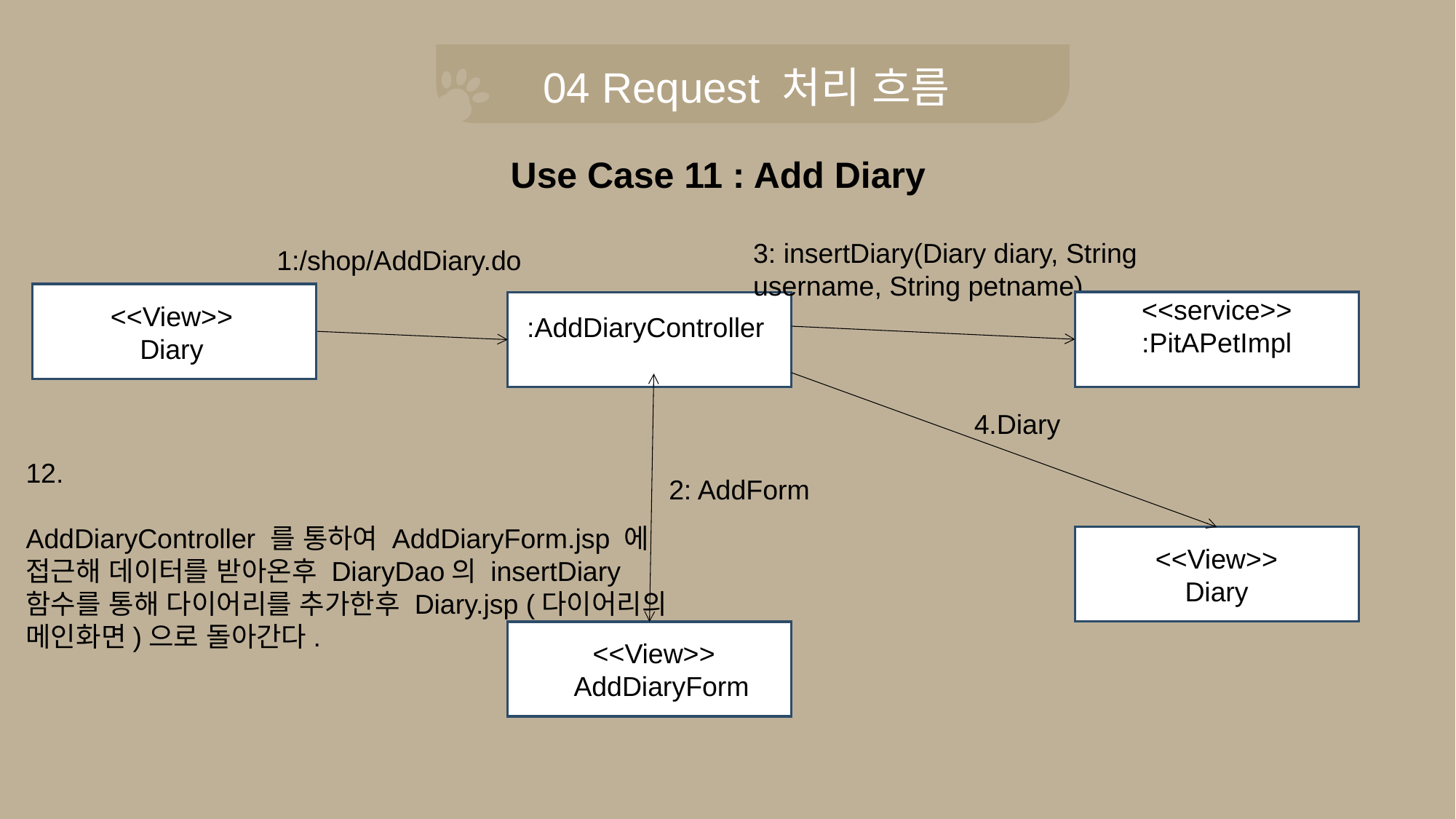

04 Request 처리 흐름

Use Case 11 : Add Diary
3: insertDiary(Diary diary, String username, String petname)
1:/shop/AddDiary.do

<<service>>
:PitAPetImpl
<<View>>
Diary

<<View>>
Diary
:AddDiaryController
4.Diary
12.

AddDiaryController 를 통하여 AddDiaryForm.jsp 에 접근해 데이터를 받아온후 DiaryDao의 insertDiary 함수를 통해 다이어리를 추가한후 Diary.jsp (다이어리의 메인화면)으로 돌아간다.
2: AddForm

<<View>>
Diary

<<View>>
  AddDiaryForm